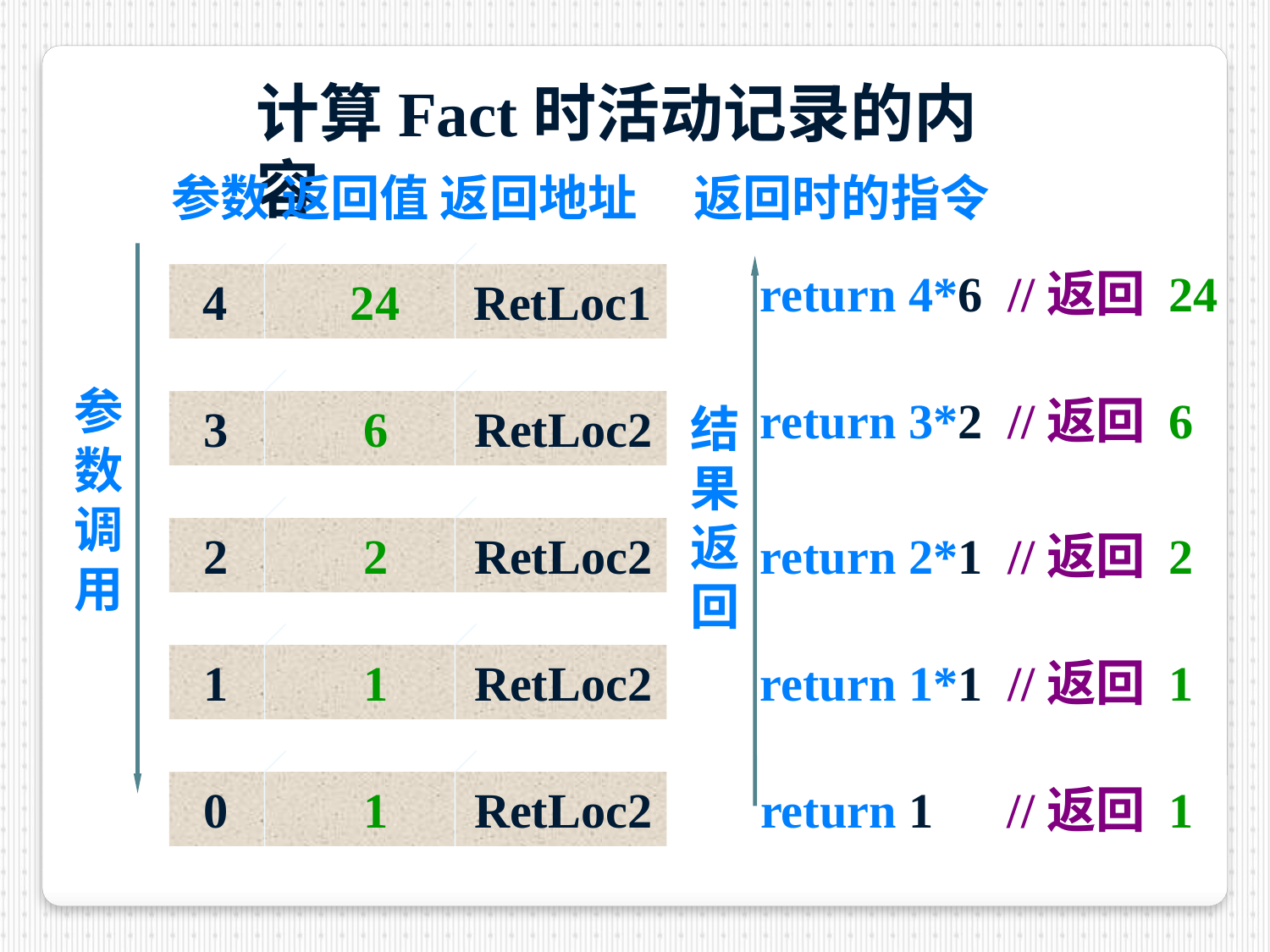

计算Fact时活动记录的内容
参数 返回值 返回地址     返回时的指令

return 4*6  //返回 24

4          24      RetLoc1

参数调用
return 3*2  //返回 6

3           6       RetLoc2

结果返回

2           2       RetLoc2

return 2*1  //返回 2

1           1       RetLoc2

return 1*1  //返回 1

0           1       RetLoc2

return 1      //返回 1